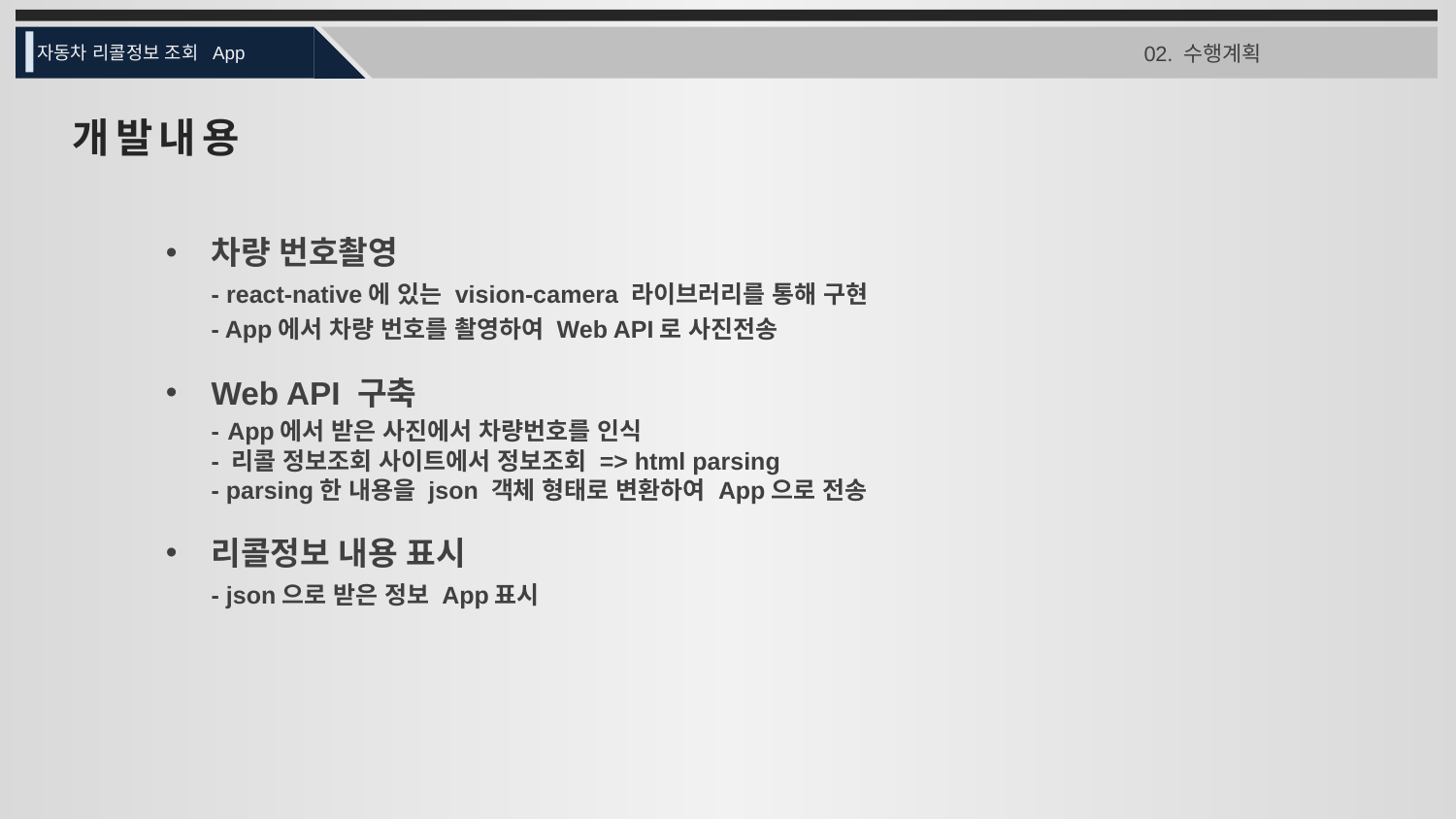

02. 수행계획
자동차 리콜정보 조회  App
개발내용

차량 번호촬영
	- react-native에 있는 vision-camera 라이브러리를 통해 구현
	- App에서 차량 번호를 촬영하여 Web API로 사진전송

Web API 구축
	- App에서 받은 사진에서 차량번호를 인식
	- 리콜 정보조회 사이트에서 정보조회 => html parsing
	- parsing한 내용을 json 객체 형태로 변환하여 App으로 전송

리콜정보 내용 표시
	- json으로 받은 정보 App표시